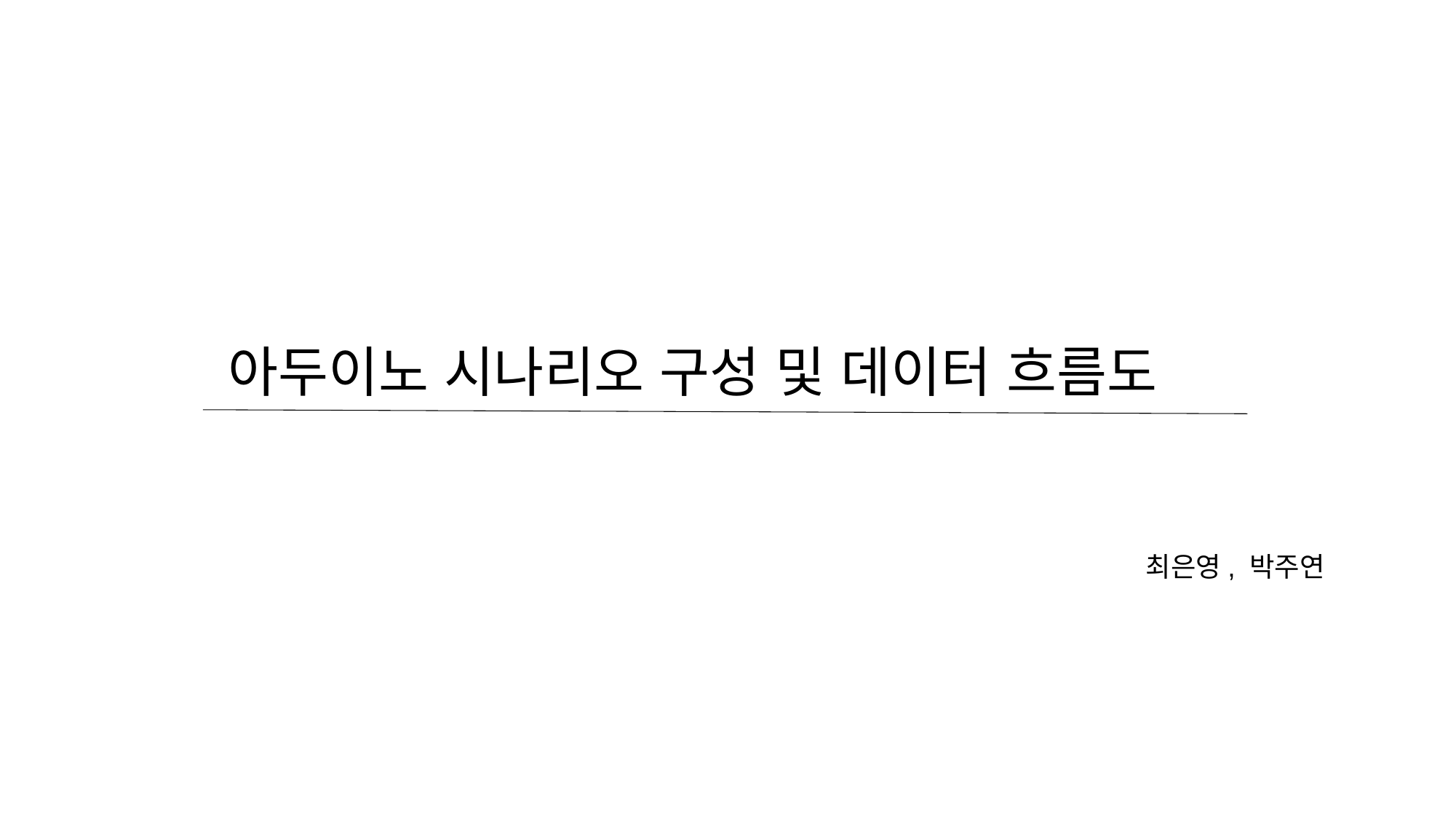

아두이노 시나리오 구성 및 데이터 흐름도
최은영, 박주연